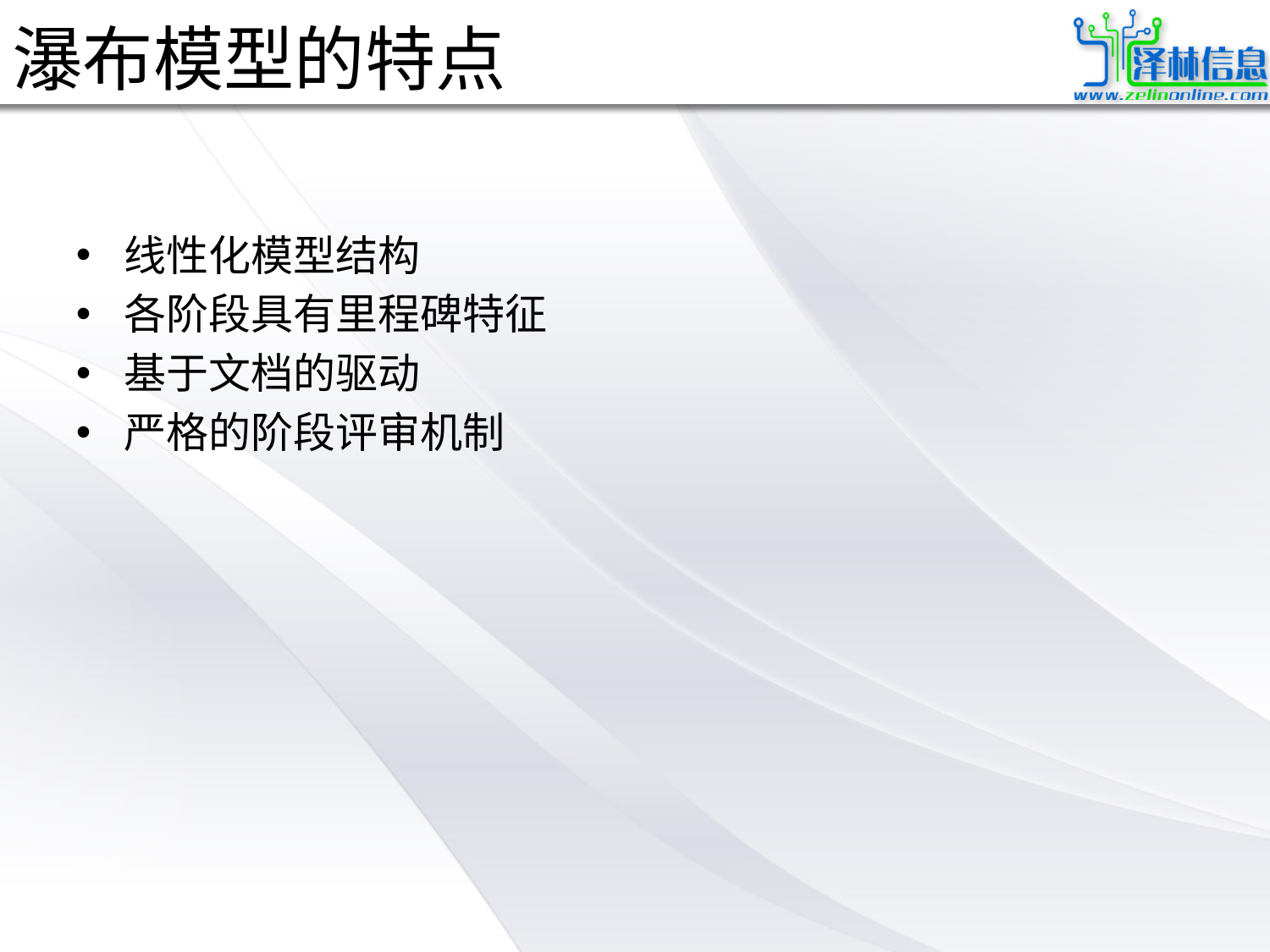

# 瀑布模型的特点
线性化模型结构
各阶段具有里程碑特征
基于文档的驱动
严格的阶段评审机制